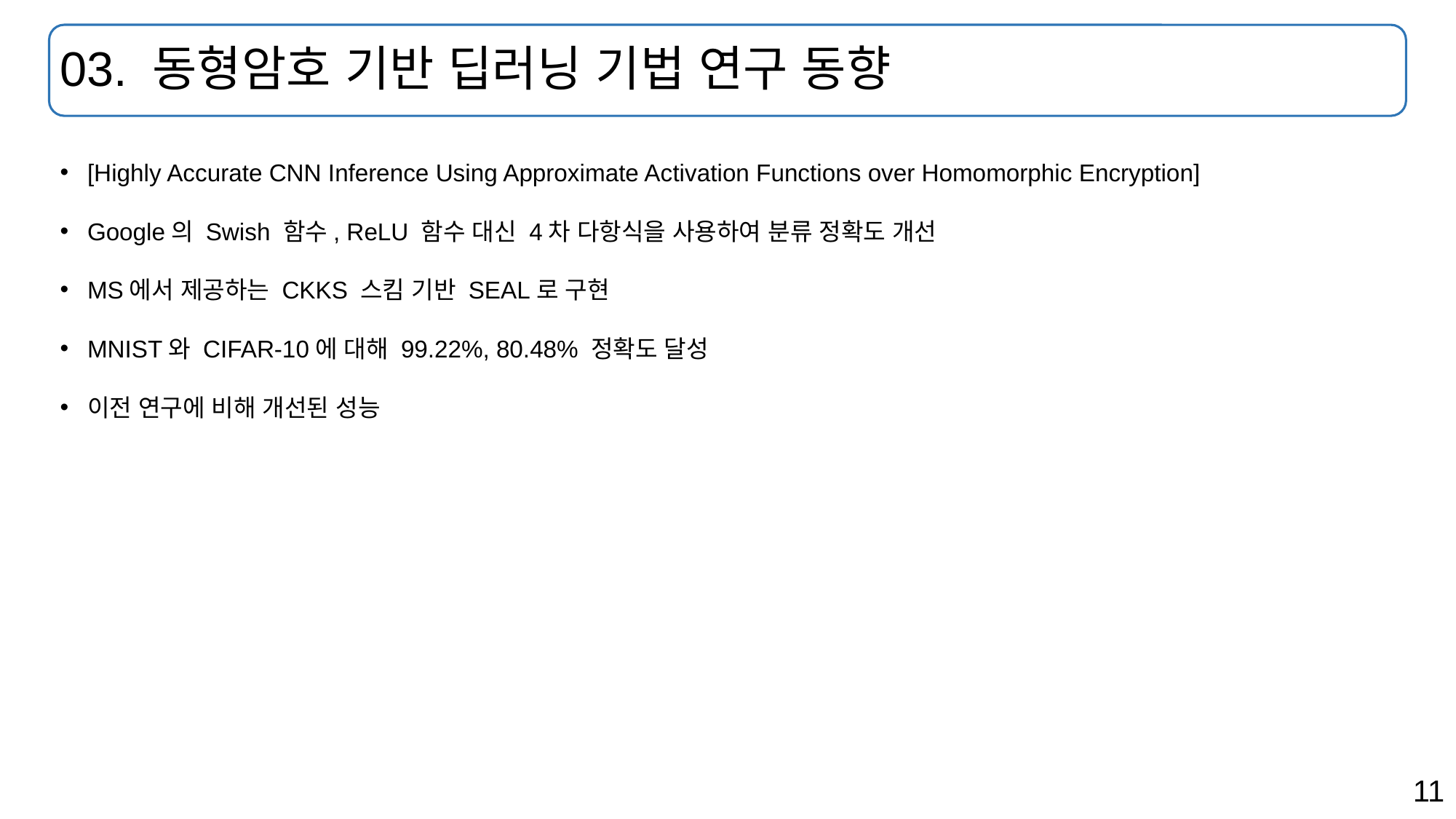

# 03. 동형암호 기반 딥러닝 기법 연구 동향
[Highly Accurate CNN Inference Using Approximate Activation Functions over Homomorphic Encryption]
Google의 Swish 함수, ReLU 함수 대신 4차 다항식을 사용하여 분류 정확도 개선
MS에서 제공하는 CKKS 스킴 기반 SEAL로 구현
MNIST와 CIFAR-10에 대해 99.22%, 80.48% 정확도 달성
이전 연구에 비해 개선된 성능